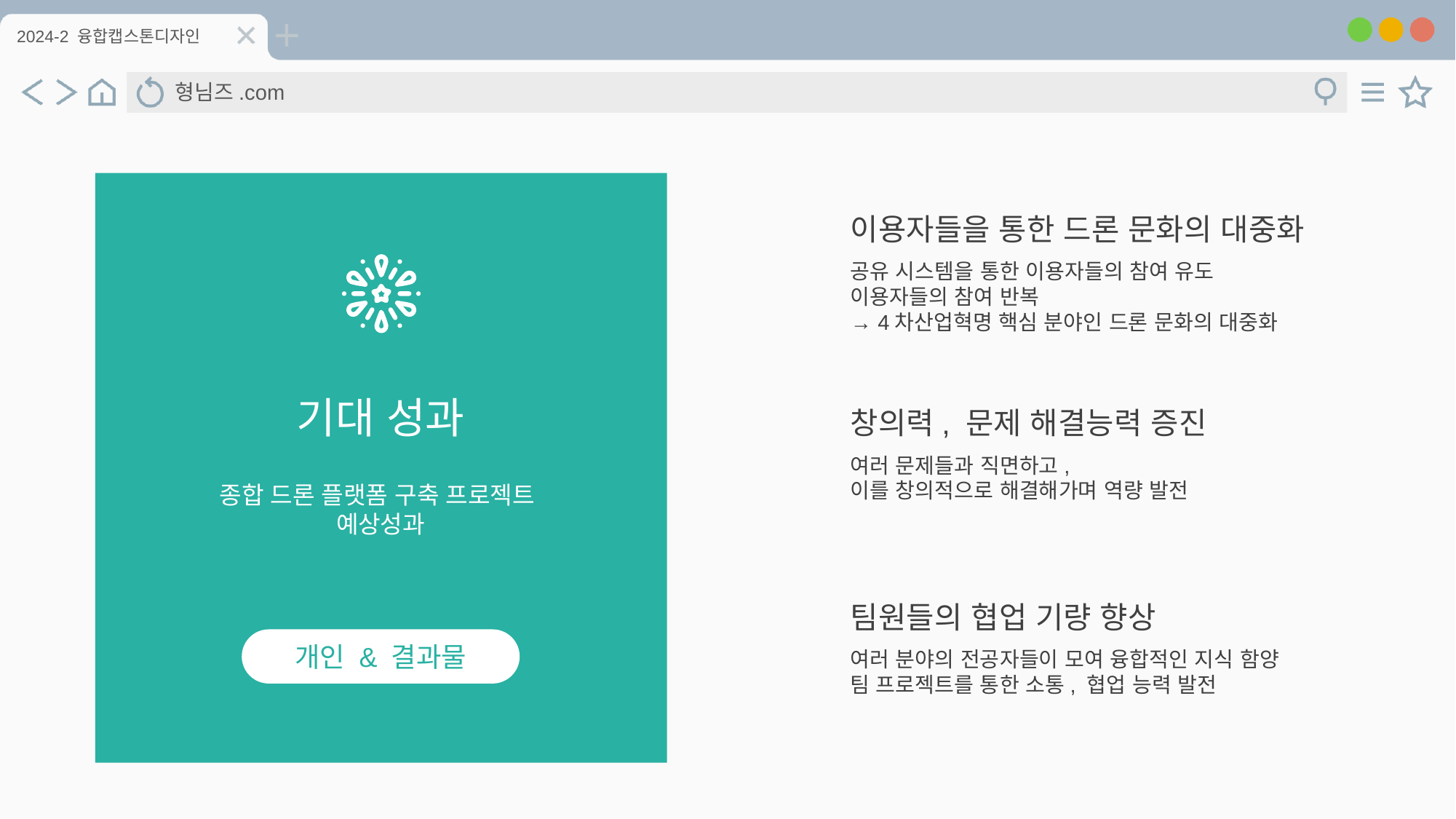

2024-2 융합캡스톤디자인
형님즈.com

이용자들을 통한 드론 문화의 대중화

공유 시스템을 통한 이용자들의 참여 유도
이용자들의 참여 반복
→ 4차산업혁명 핵심 분야인 드론 문화의 대중화
기대 성과
창의력, 문제 해결능력 증진
여러 문제들과 직면하고,
이를 창의적으로 해결해가며 역량 발전
종합 드론 플랫폼 구축 프로젝트
예상성과
팀원들의 협업 기량 향상
개인 & 결과물
여러 분야의 전공자들이 모여 융합적인 지식 함양
팀 프로젝트를 통한 소통, 협업 능력 발전